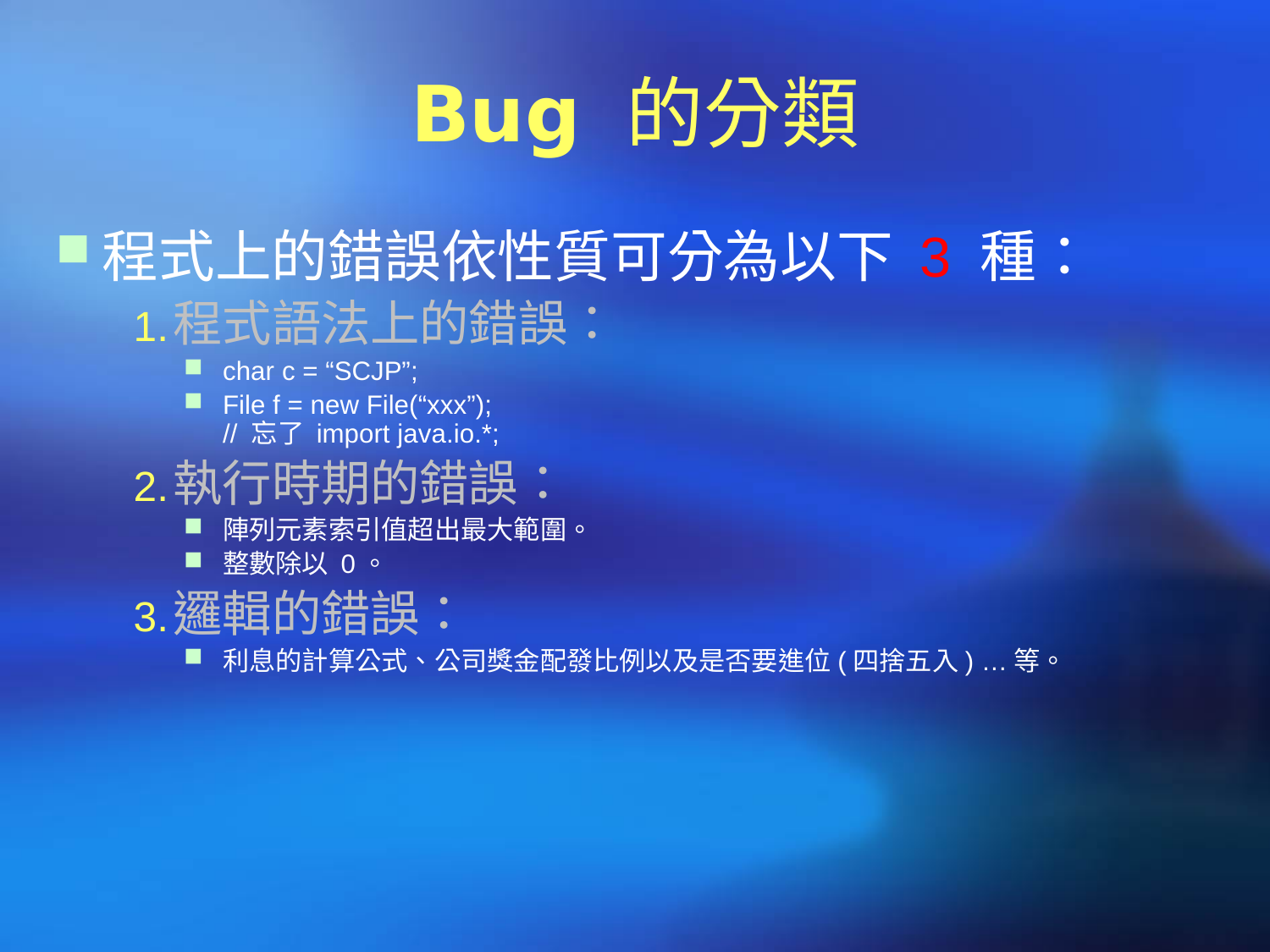

# Bug 的分類
程式上的錯誤依性質可分為以下 3 種：
程式語法上的錯誤：
char c = “SCJP”;
File f = new File(“xxx”);
// 忘了 import java.io.*;
執行時期的錯誤：
陣列元素索引值超出最大範圍。
整數除以 0。
邏輯的錯誤：
利息的計算公式、公司獎金配發比例以及是否要進位(四捨五入) …等。